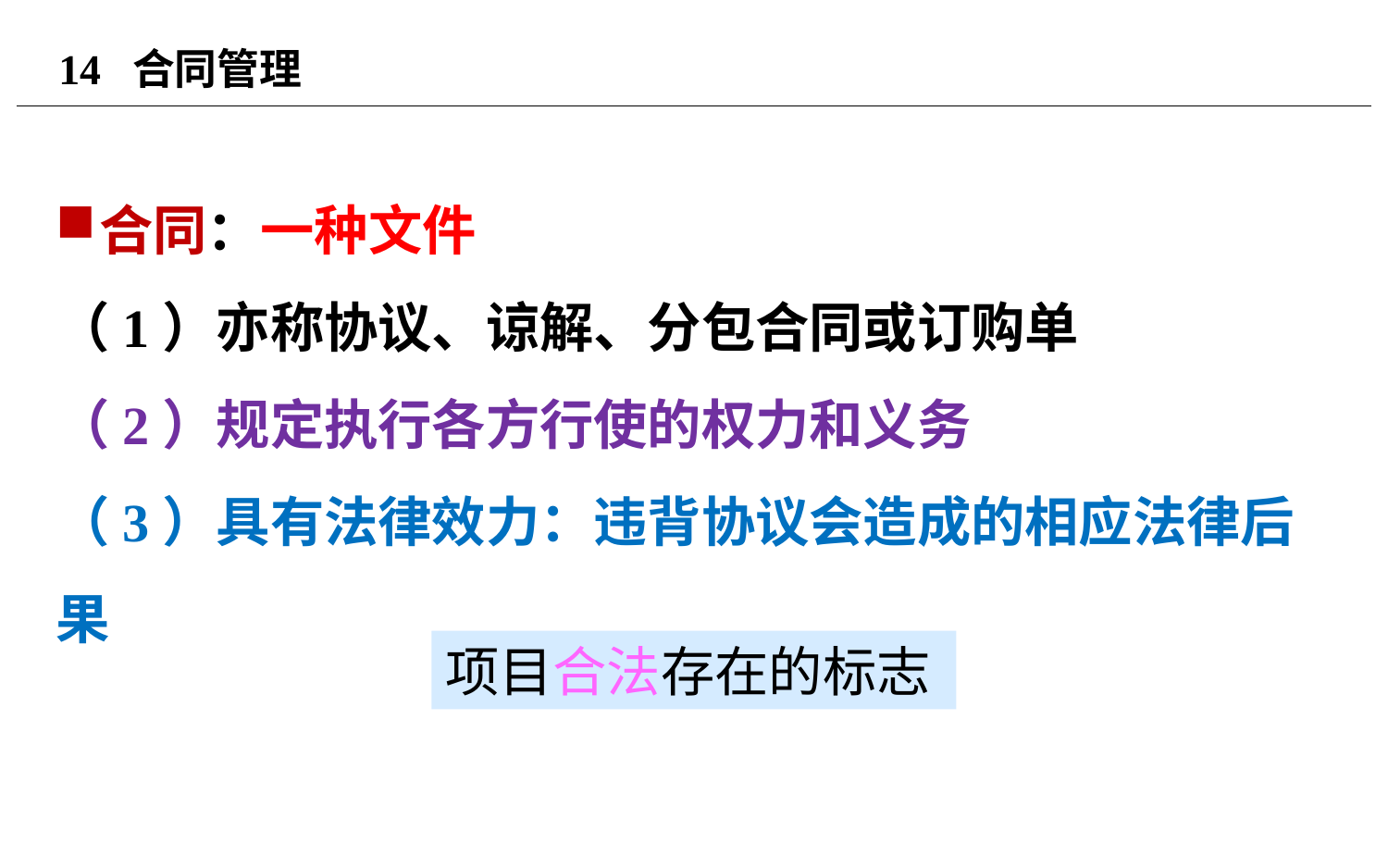

# 14  合同管理
合同：一种文件
（1）亦称协议、谅解、分包合同或订购单
（2）规定执行各方行使的权力和义务
（3）具有法律效力：违背协议会造成的相应法律后果

项目合法存在的标志